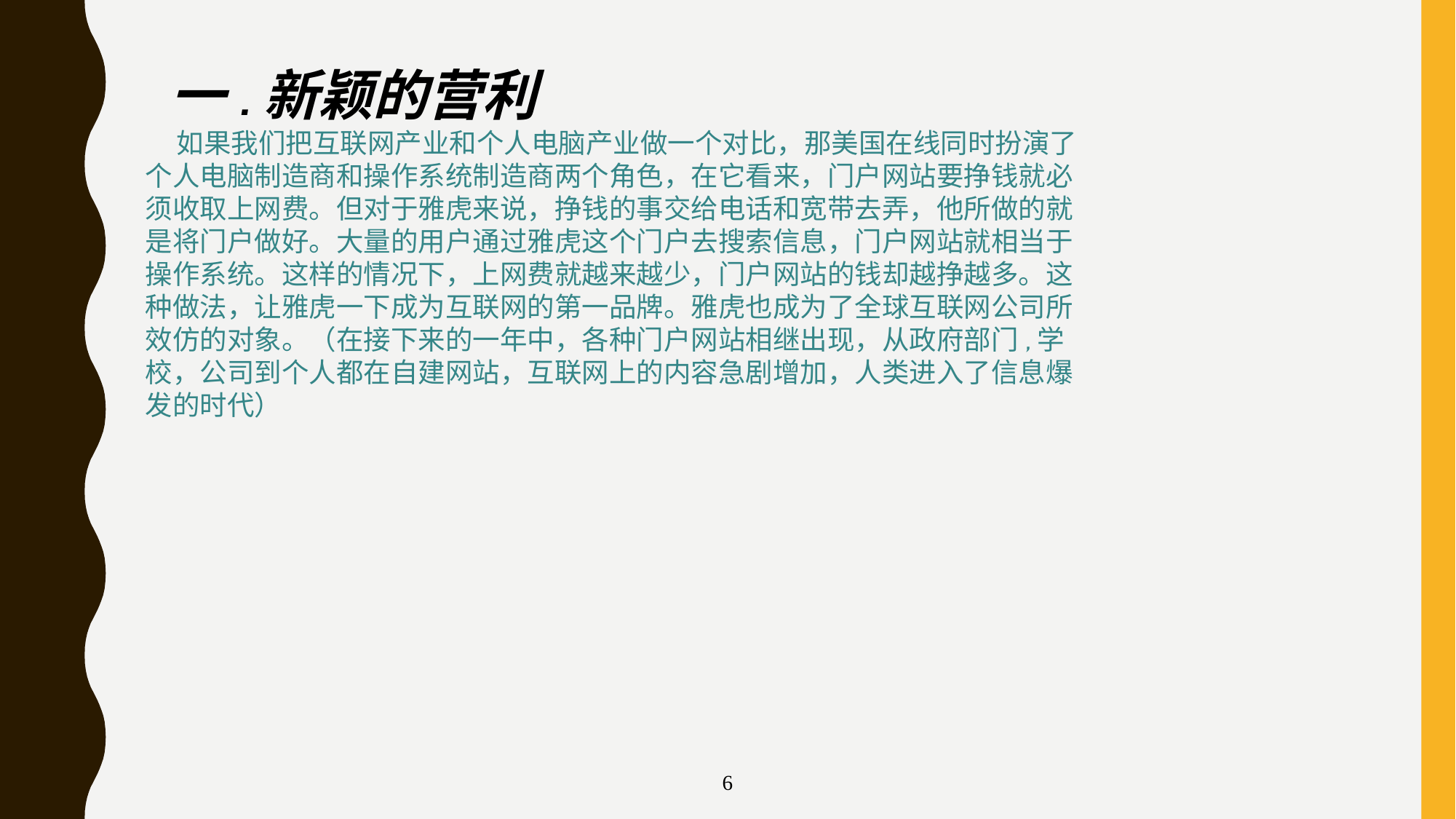

一.新颖的营利
    如果我们把互联网产业和个人电脑产业做一个对比，那美国在线同时扮演了个人电脑制造商和操作系统制造商两个角色，在它看来，门户网站要挣钱就必须收取上网费。但对于雅虎来说，挣钱的事交给电话和宽带去弄，他所做的就是将门户做好。大量的用户通过雅虎这个门户去搜索信息，门户网站就相当于操作系统。这样的情况下，上网费就越来越少，门户网站的钱却越挣越多。这种做法，让雅虎一下成为互联网的第一品牌。雅虎也成为了全球互联网公司所效仿的对象。（在接下来的一年中，各种门户网站相继出现，从政府部门,学校，公司到个人都在自建网站，互联网上的内容急剧增加，人类进入了信息爆发的时代）
6